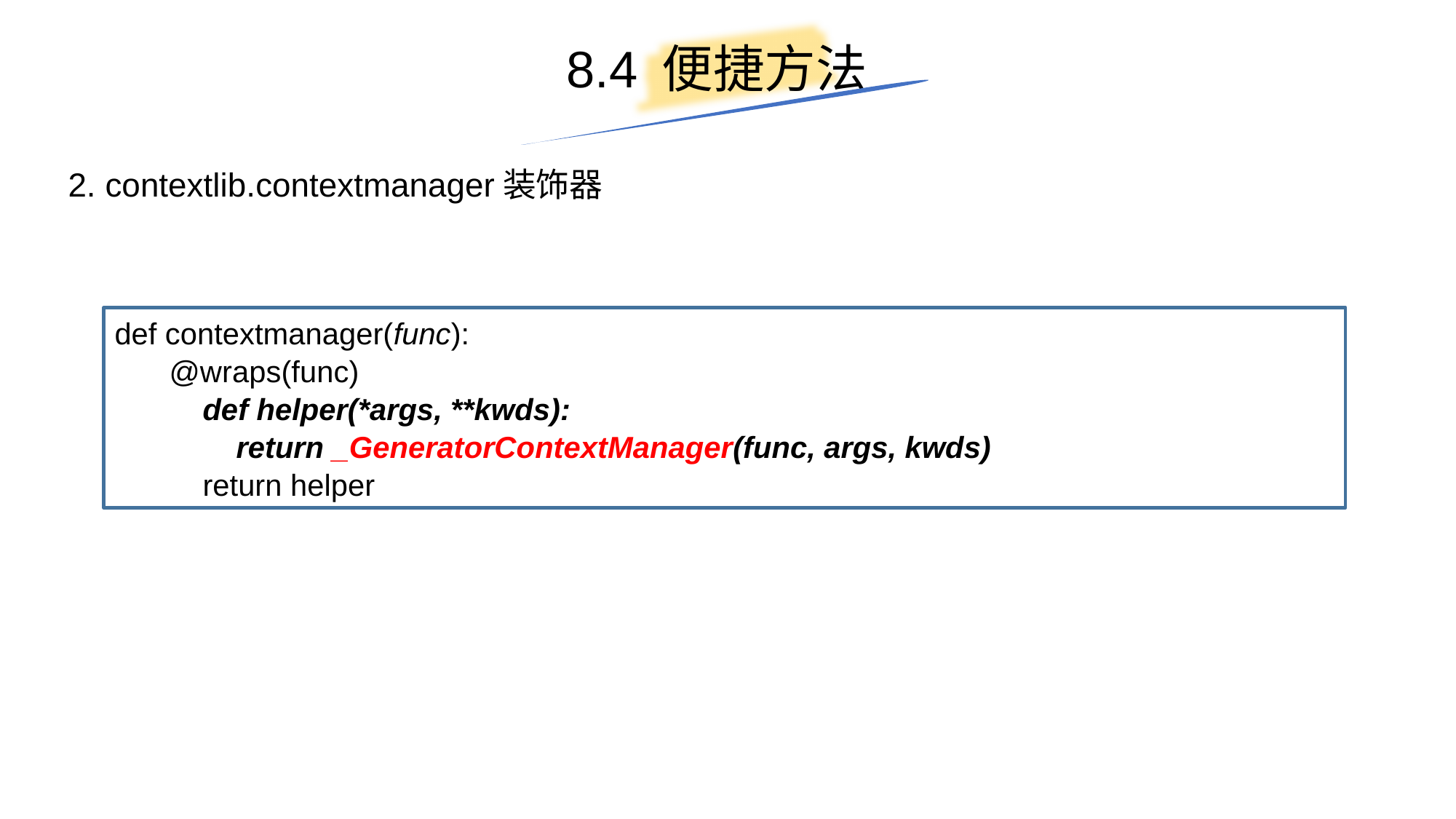

# 8.4 便捷方法

2. contextlib.contextmanager装饰器

def contextmanager(func):
@wraps(func)
    def helper(*args, **kwds):
        return _GeneratorContextManager(func, args, kwds)
    return helper